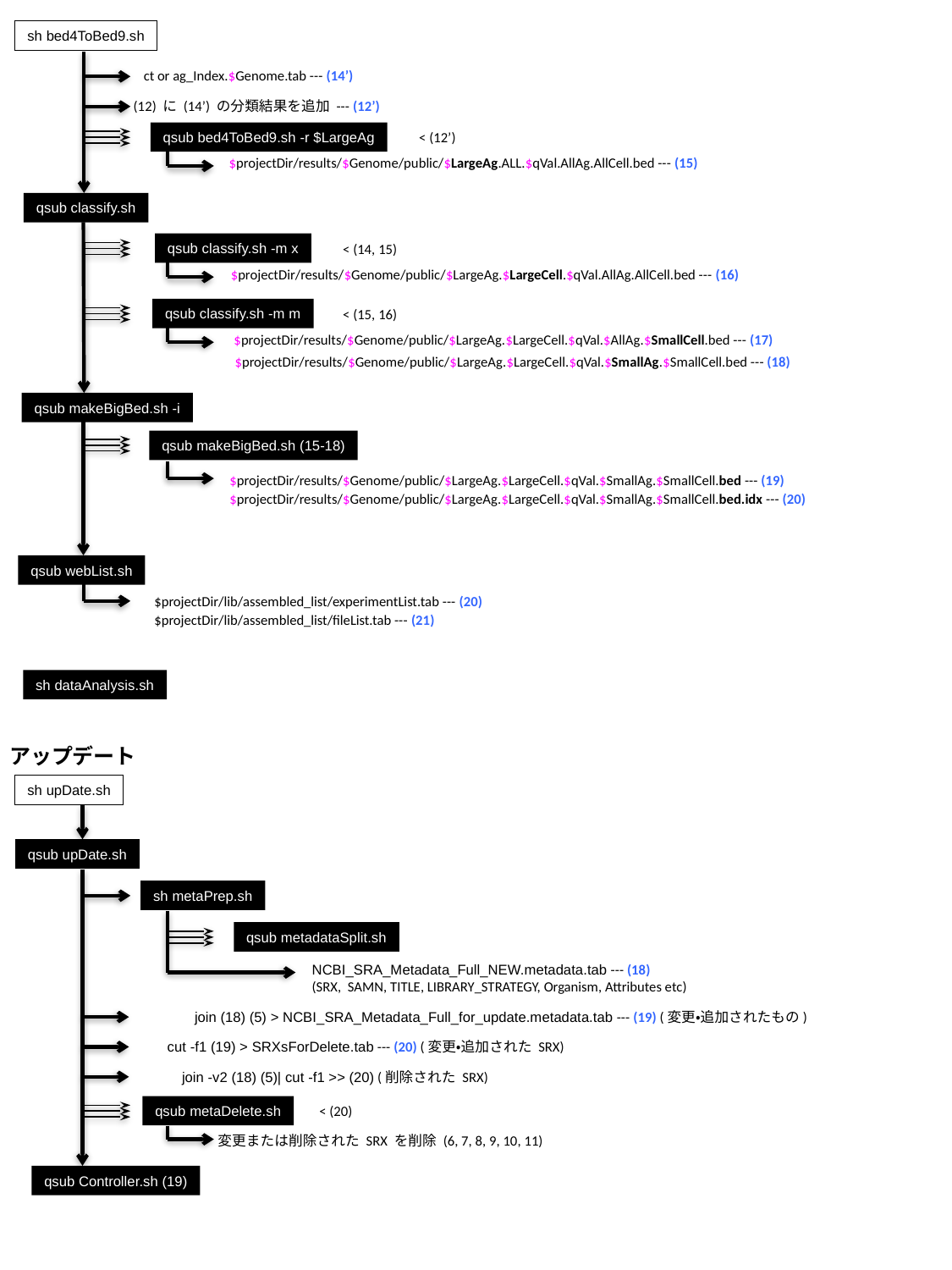

sh bed4ToBed9.sh
ct or ag_Index.$Genome.tab --- (14’)
(12) に (14’) の分類結果を追加 --- (12’)
qsub bed4ToBed9.sh -r $LargeAg
< (12’)
$projectDir/results/$Genome/public/$LargeAg.ALL.$qVal.AllAg.AllCell.bed --- (15)
qsub classify.sh
qsub classify.sh -m x
< (14, 15)
$projectDir/results/$Genome/public/$LargeAg.$LargeCell.$qVal.AllAg.AllCell.bed --- (16)
qsub classify.sh -m m
< (15, 16)
$projectDir/results/$Genome/public/$LargeAg.$LargeCell.$qVal.$AllAg.$SmallCell.bed --- (17)
$projectDir/results/$Genome/public/$LargeAg.$LargeCell.$qVal.$SmallAg.$SmallCell.bed --- (18)
qsub makeBigBed.sh -i
qsub makeBigBed.sh (15-18)
$projectDir/results/$Genome/public/$LargeAg.$LargeCell.$qVal.$SmallAg.$SmallCell.bed --- (19)
$projectDir/results/$Genome/public/$LargeAg.$LargeCell.$qVal.$SmallAg.$SmallCell.bed.idx --- (20)
qsub webList.sh
$projectDir/lib/assembled_list/experimentList.tab --- (20)
$projectDir/lib/assembled_list/fileList.tab --- (21)
sh dataAnalysis.sh
アップデート
sh upDate.sh
qsub upDate.sh
sh metaPrep.sh
qsub metadataSplit.sh
NCBI_SRA_Metadata_Full_NEW.metadata.tab --- (18)
(SRX,  SAMN, TITLE, LIBRARY_STRATEGY, Organism, Attributes etc)
join (18) (5) > NCBI_SRA_Metadata_Full_for_update.metadata.tab --- (19) (変更・追加されたもの)

cut -f1 (19) > SRXsForDelete.tab --- (20) (変更・追加された SRX)
join -v2 (18) (5)| cut -f1 >> (20) (削除された SRX)
qsub metaDelete.sh
< (20)
変更または削除された SRX を削除 (6, 7, 8, 9, 10, 11)
qsub Controller.sh (19)